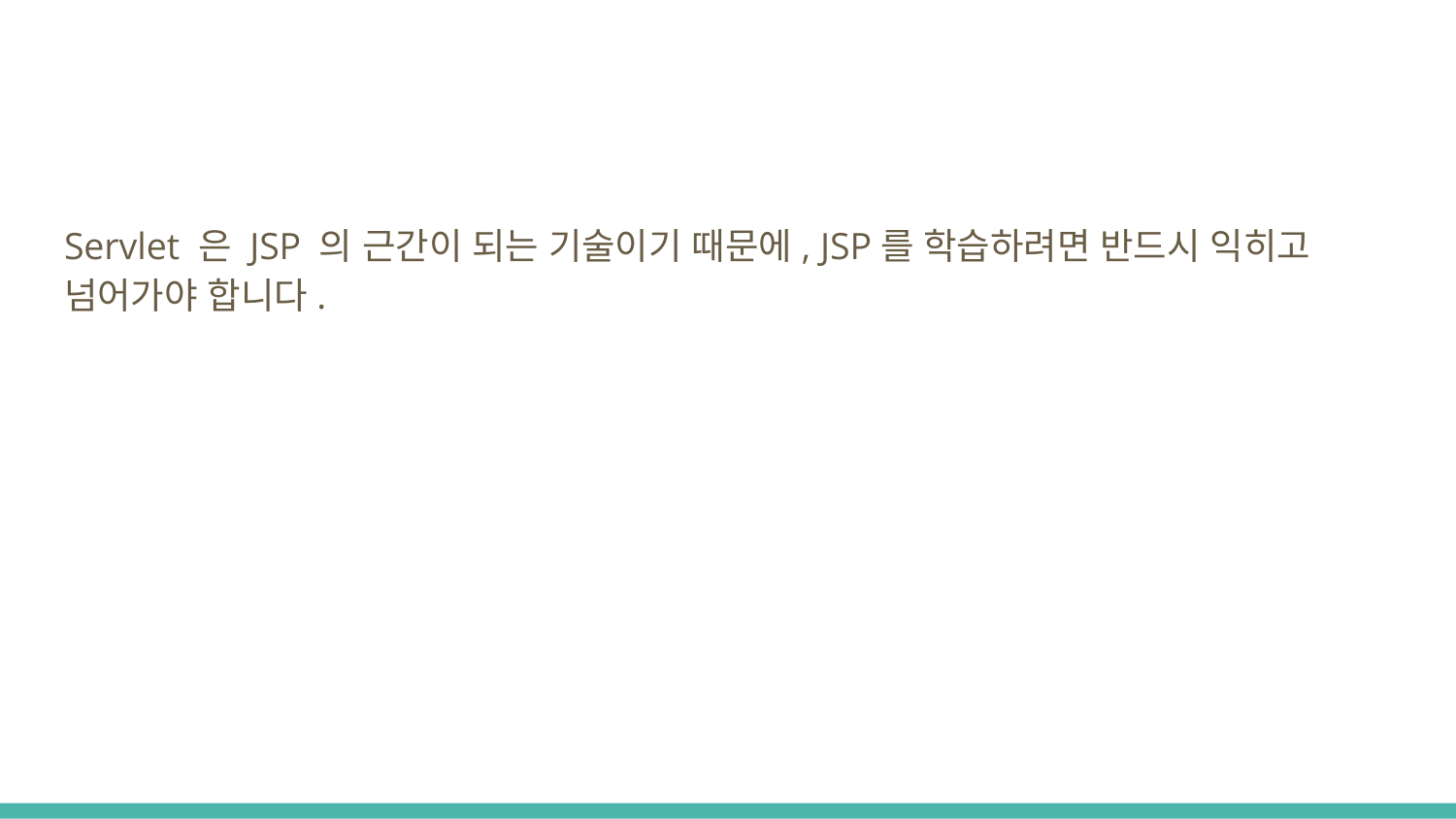

#
Servlet 은 JSP 의 근간이 되는 기술이기 때문에, JSP를 학습하려면 반드시 익히고 넘어가야 합니다.